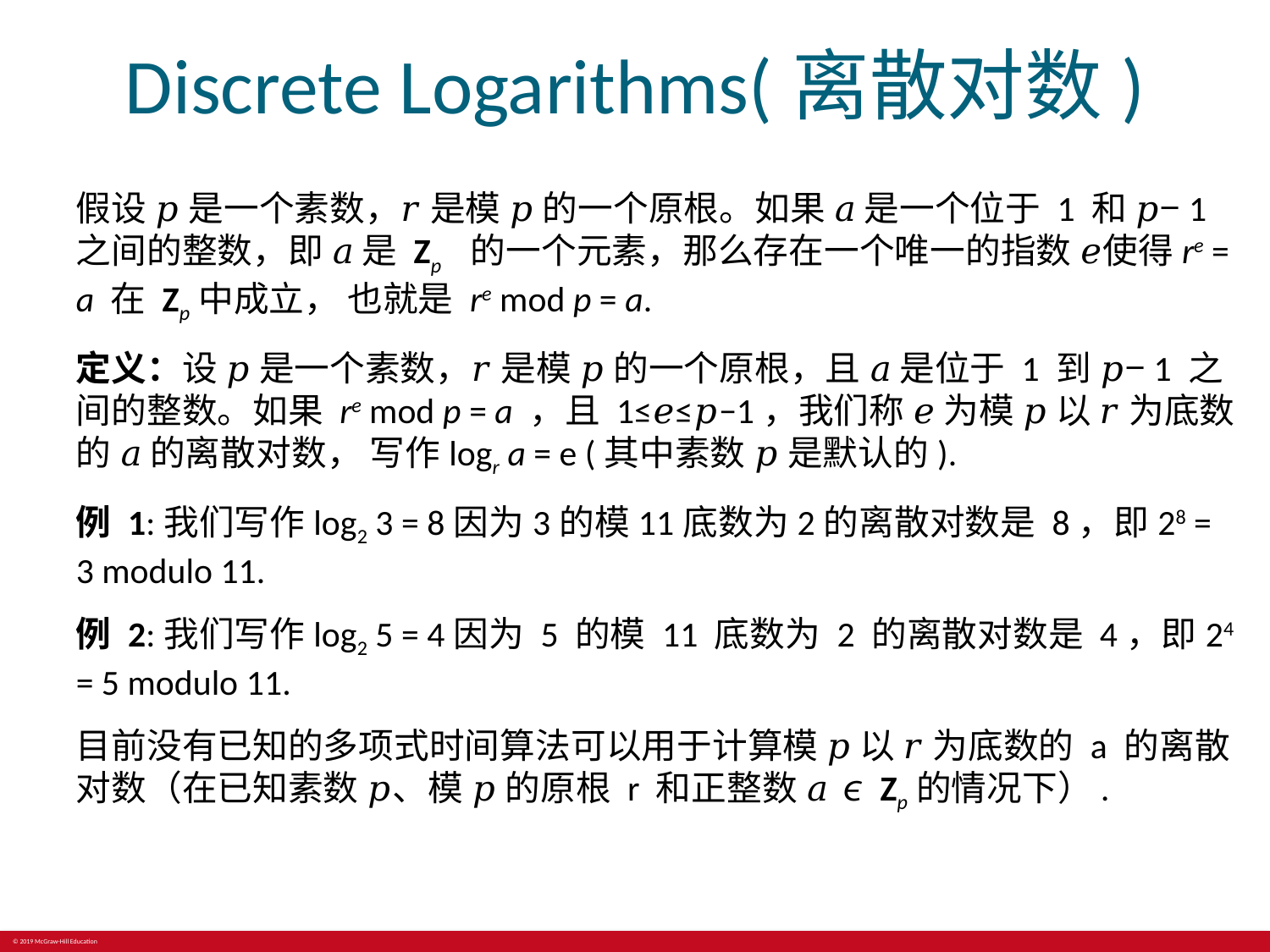

# Discrete Logarithms(离散对数)
假设 𝑝 是一个素数，𝑟 是模 𝑝 的一个原根。如果 𝑎 是一个位于 1 和 𝑝−1 之间的整数，即 𝑎 是 Zp ​  的一个元素，那么存在一个唯一的指数 𝑒使得re = a 在 Zp中成立， 也就是 re mod p = a.
定义：设 𝑝 是一个素数，𝑟 是模 𝑝 的一个原根，且 𝑎 是位于 1 到 𝑝−1 之间的整数。如果 re mod p = a ，且 1≤𝑒≤𝑝−1，我们称 𝑒 为模 𝑝 以 𝑟 为底数的 𝑎 的离散对数， 写作logr a = e (其中素数 𝑝 是默认的).
例 1:我们写作log2 3 = 8因为3的模11底数为2的离散对数是 8，即28 = 3 modulo 11.
例 2:我们写作log2 5 = 4因为 5 的模 11 底数为 2 的离散对数是 4，即24 = 5 modulo 11.
目前没有已知的多项式时间算法可以用于计算模 𝑝 以 𝑟 为底数的 a 的离散对数（在已知素数 𝑝、模 𝑝 的原根 r 和正整数 𝑎 ∊Zp的情况下）.